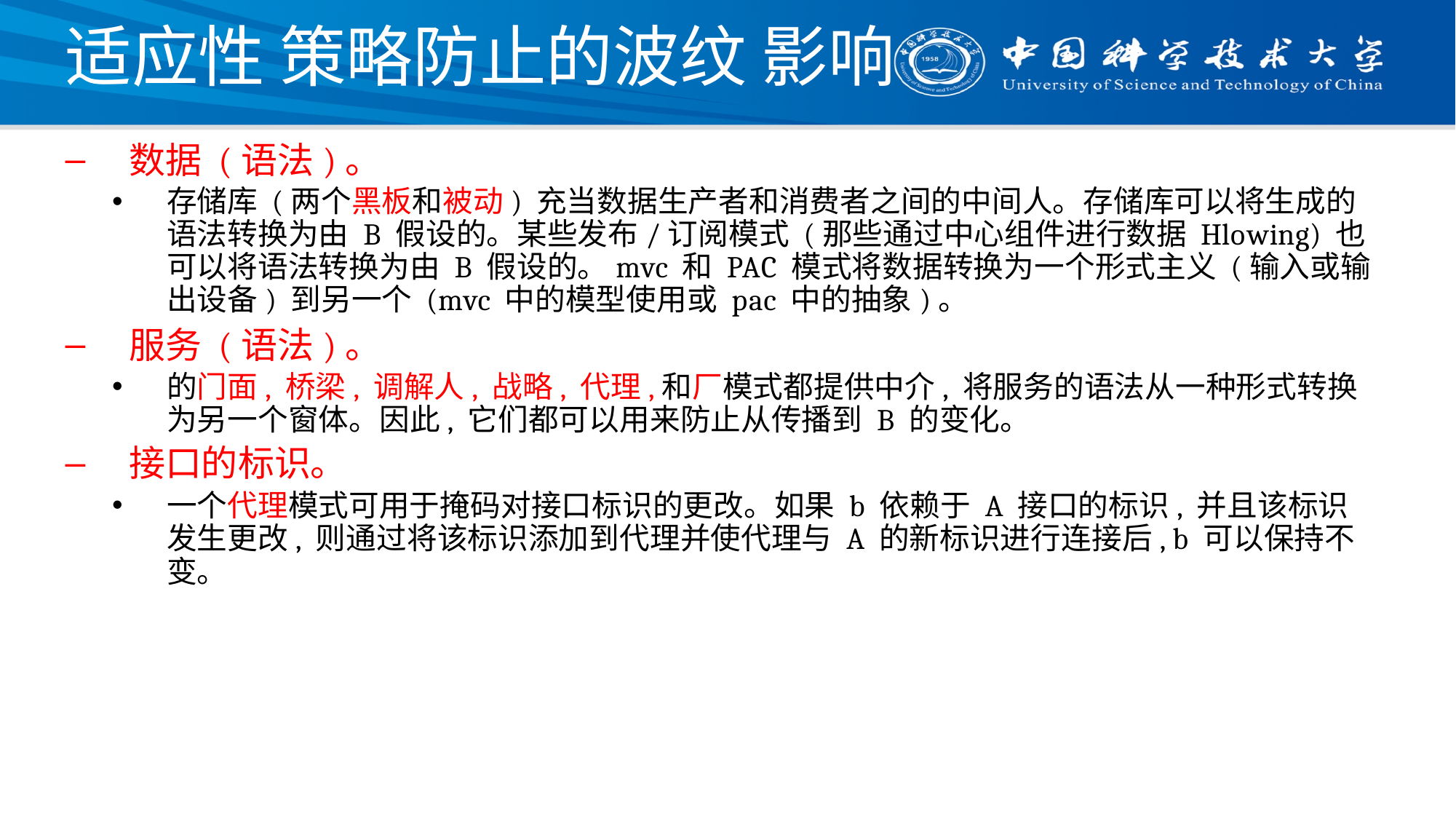

# 适应性 策略防止的波纹 影响
数据 (语法)。
存储库 (两个黑板和被动) 充当数据生产者和消费者之间的中间人。存储库可以将生成的语法转换为由 B 假设的。某些发布/订阅模式 (那些通过中心组件进行数据 Hlowing) 也可以将语法转换为由 B 假设的。mvc 和 PAC 模式将数据转换为一个形式主义 (输入或输出设备) 到另一个 (mvc 中的模型使用或 pac 中的抽象)。
服务 (语法)。
的门面, 桥梁, 调解人, 战略, 代理,和厂模式都提供中介, 将服务的语法从一种形式转换为另一个窗体。因此, 它们都可以用来防止从传播到 B 的变化。
接口的标识。
一个代理模式可用于掩码对接口标识的更改。如果 b 依赖于 A 接口的标识, 并且该标识发生更改, 则通过将该标识添加到代理并使代理与 A 的新标识进行连接后, b 可以保持不变。
20